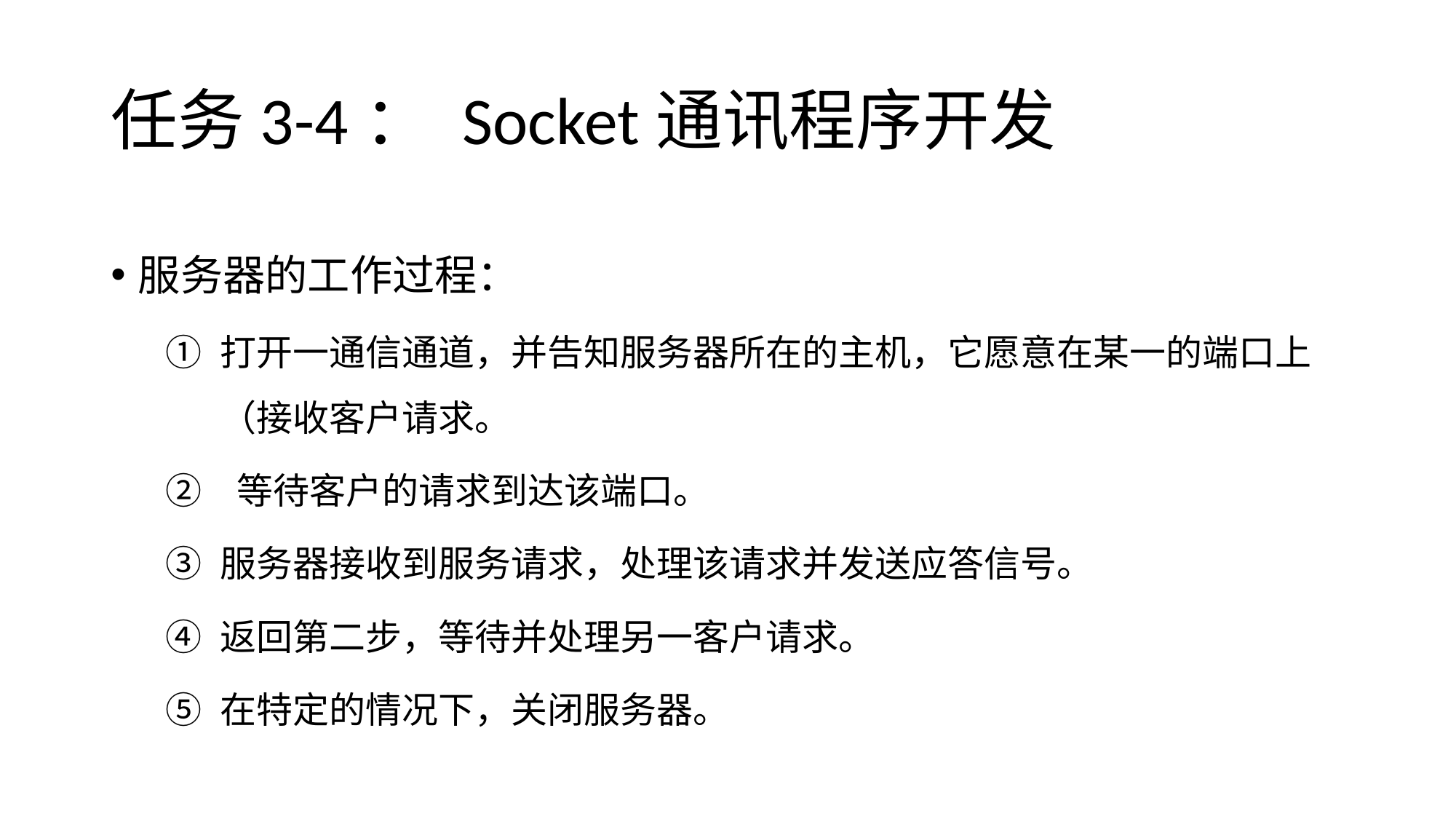

# 任务3-4： Socket通讯程序开发
服务器的工作过程：
打开一通信通道，并告知服务器所在的主机，它愿意在某一的端口上（接收客户请求。
 等待客户的请求到达该端口。
服务器接收到服务请求，处理该请求并发送应答信号。
返回第二步，等待并处理另一客户请求。
在特定的情况下，关闭服务器。